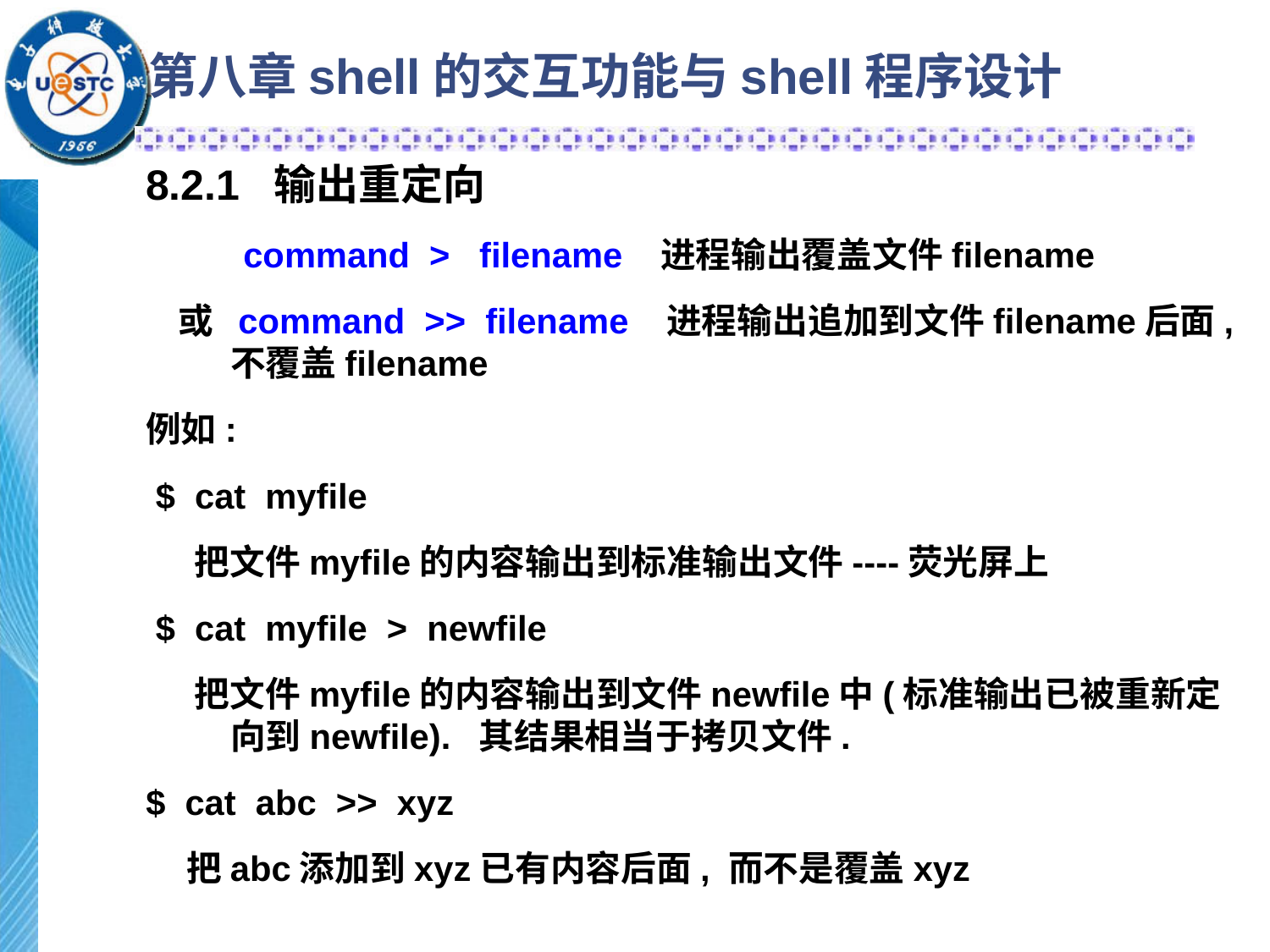

# 第八章shell的交互功能与shell程序设计
8.2.1  输出重定向
          command  >   filename   进程输出覆盖文件filename
   或  command  >>  filename   进程输出追加到文件filename后面, 不覆盖filename
例如:
 $  cat  myfile
     把文件myfile的内容输出到标准输出文件----荧光屏上
 $  cat  myfile  >  newfile
     把文件myfile的内容输出到文件newfile中(标准输出已被重新定向到newfile).  其结果相当于拷贝文件.
$  cat  abc  >>  xyz
    把abc添加到xyz已有内容后面, 而不是覆盖xyz